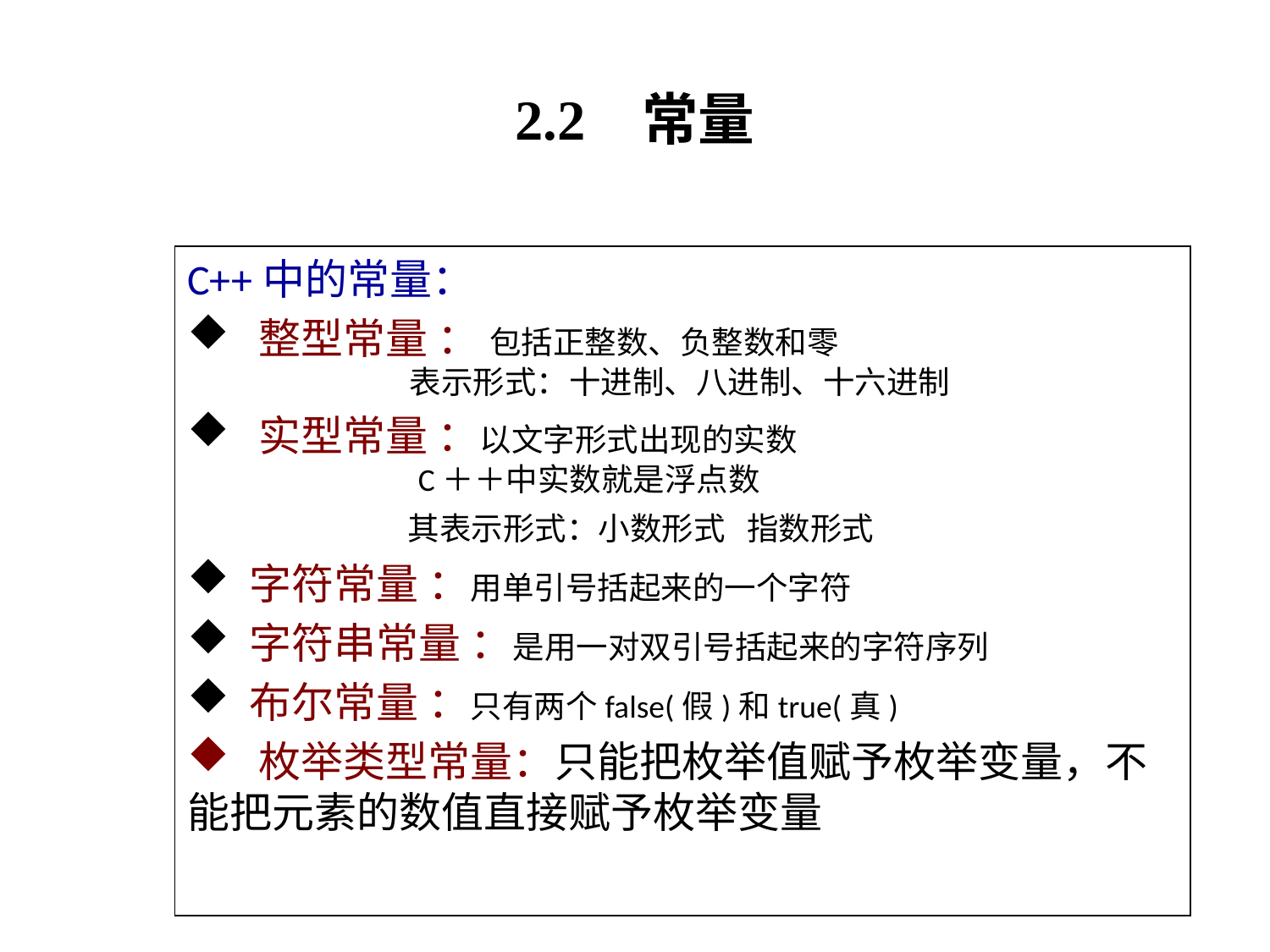

# 2.2   常量
C++中的常量：
  整型常量 ： 包括正整数、负整数和零
                               表示形式：十进制、八进制、十六进制
  实型常量 ：以文字形式出现的实数
                               C＋＋中实数就是浮点数
                              其表示形式：小数形式   指数形式
 字符常量 ：用单引号括起来的一个字符
 字符串常量 ：是用一对双引号括起来的字符序列
 布尔常量 ：只有两个false(假)和true(真)
  枚举类型常量：只能把枚举值赋予枚举变量，不能把元素的数值直接赋予枚举变量